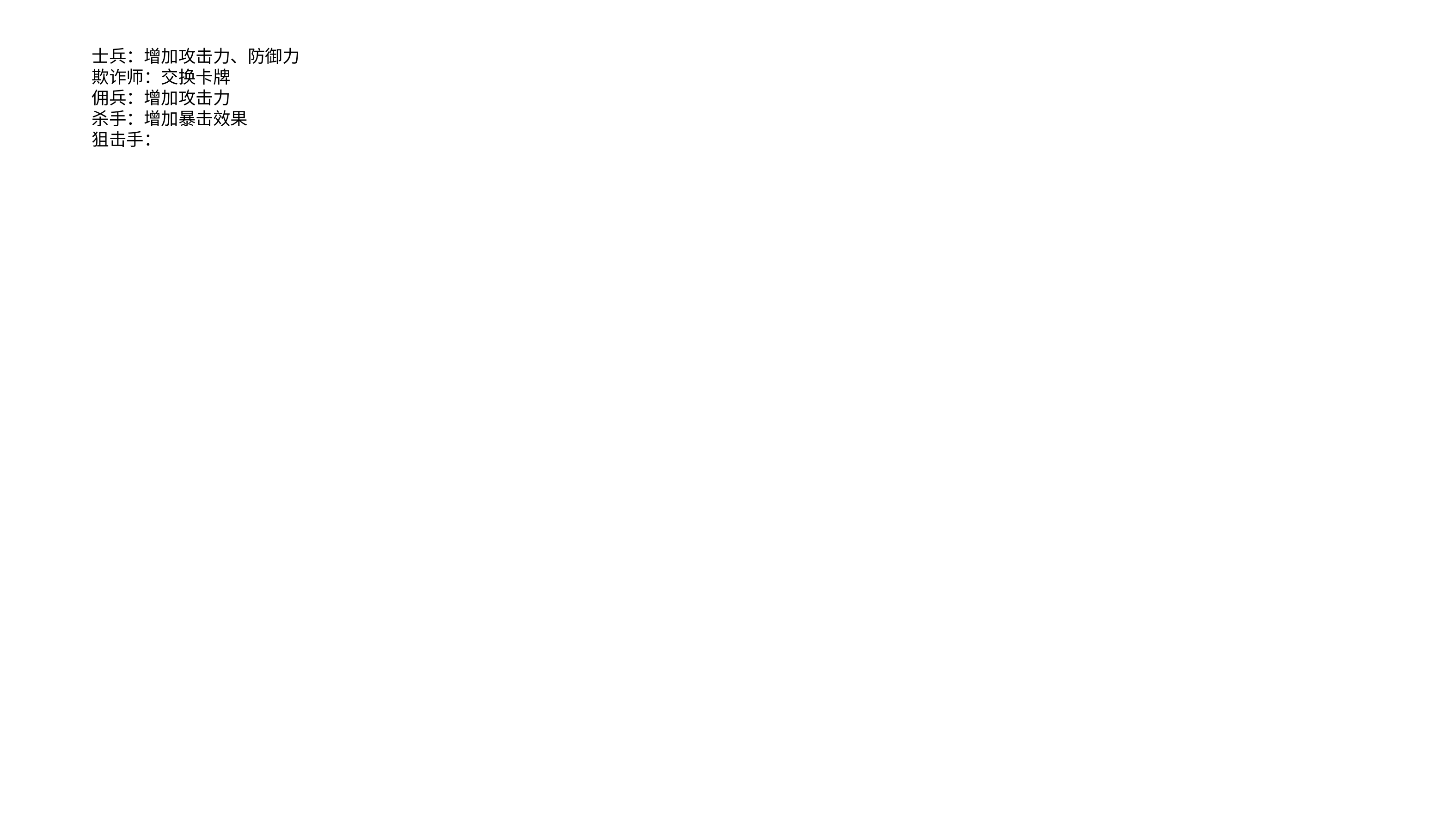

士兵：增加攻击力、防御力
欺诈师：交换卡牌
佣兵：增加攻击力
杀手：增加暴击效果
狙击手：